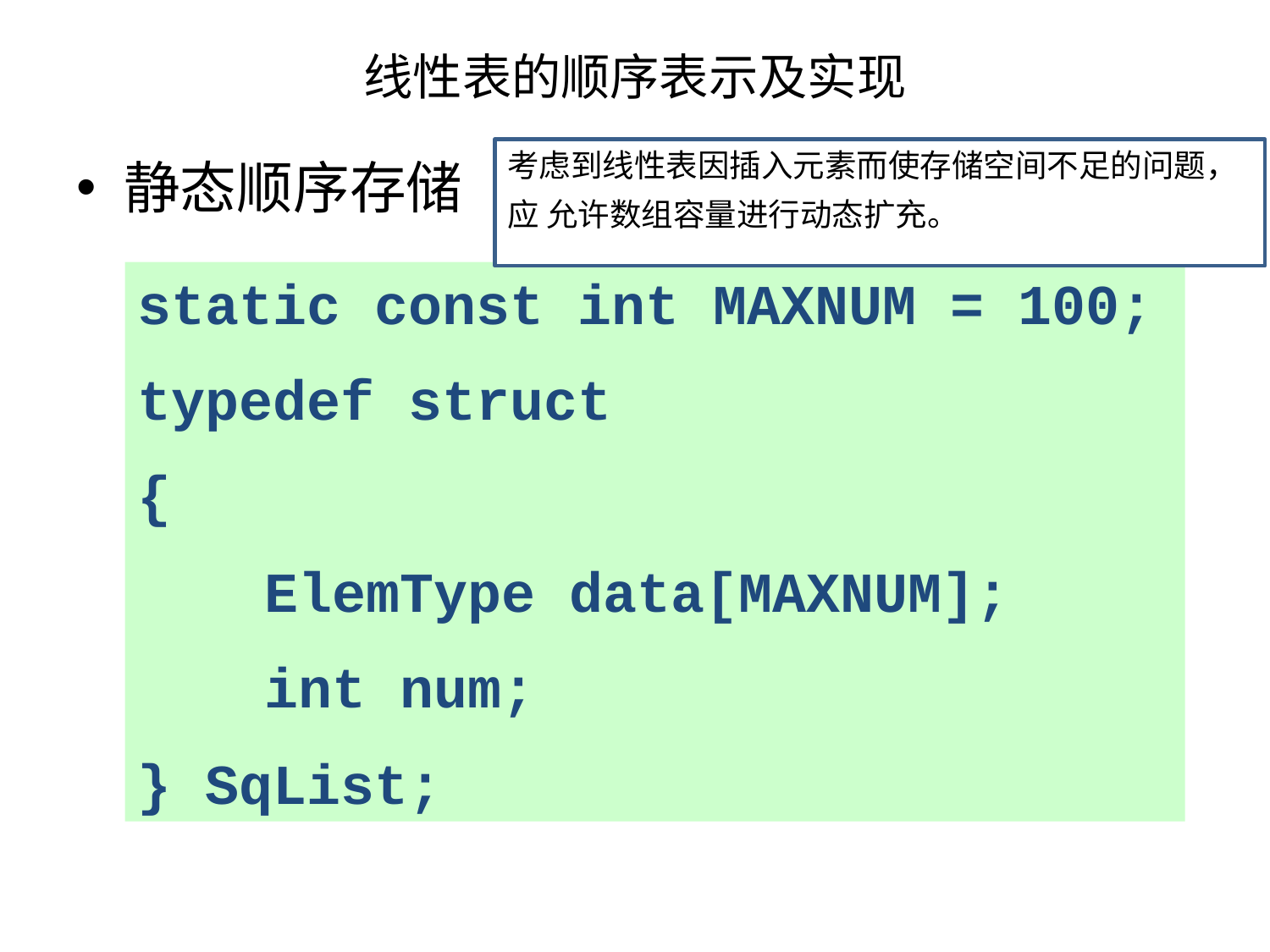

# 线性表的顺序表示及实现

考虑到线性表因插入元素而使存储空间不足的问题，应 允许数组容量进行动态扩充。

静态顺序存储
static const int MAXNUM = 100;
typedef struct
{
	ElemType data[MAXNUM];
	int num;
} SqList;